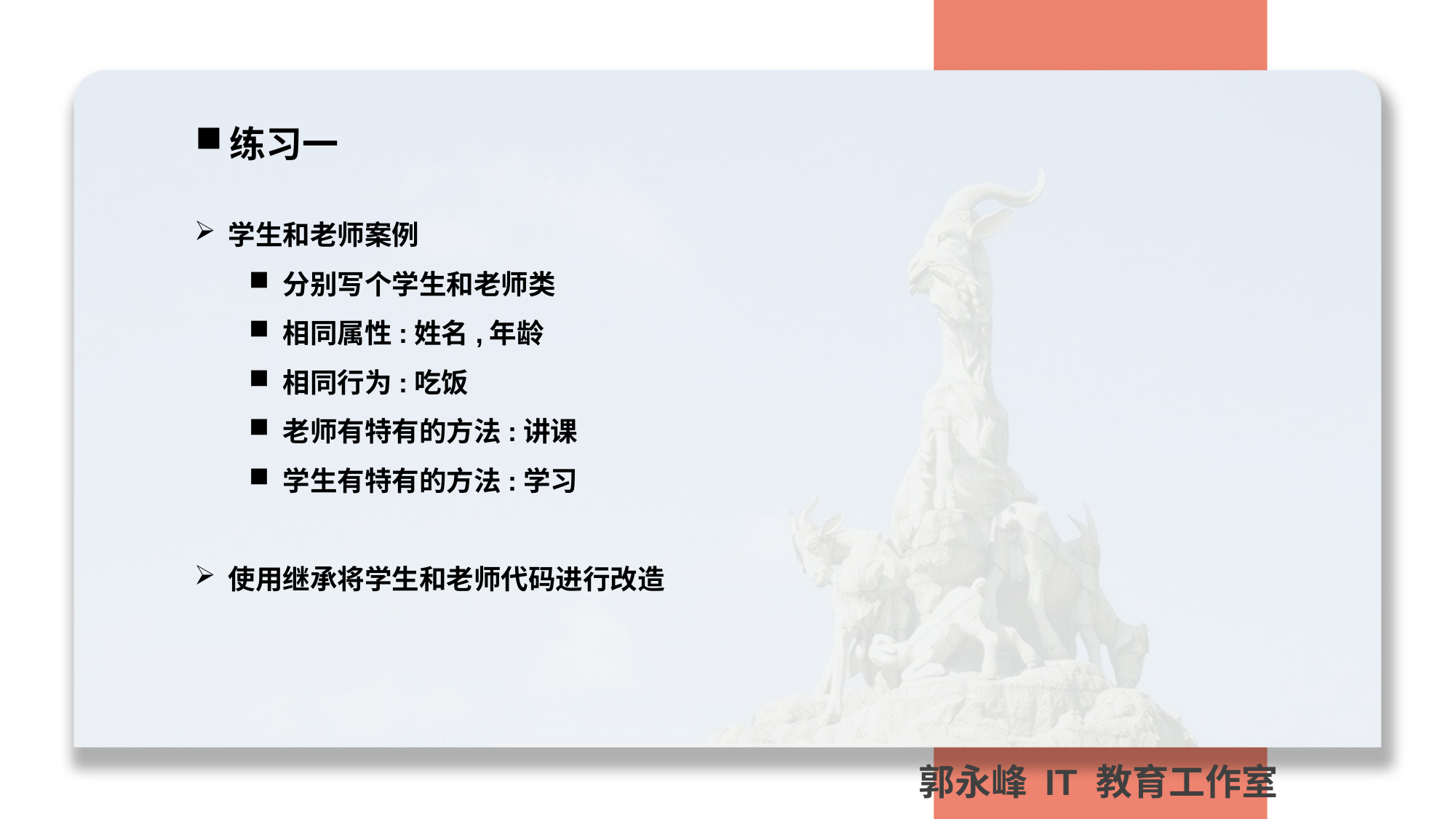

练习一
学生和老师案例
分别写个学生和老师类
相同属性:姓名,年龄
相同行为:吃饭
老师有特有的方法:讲课
学生有特有的方法:学习

使用继承将学生和老师代码进行改造